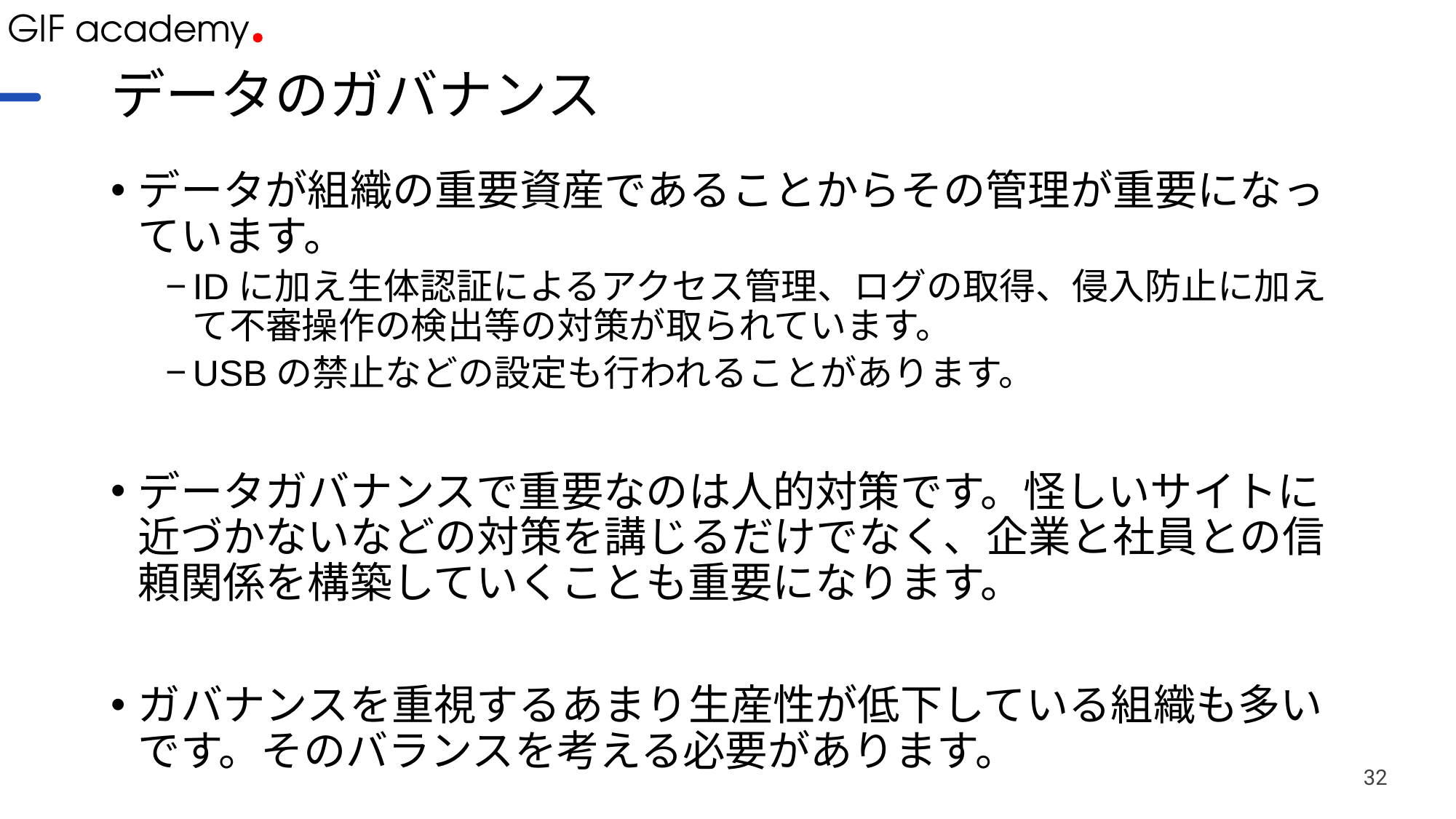

# データのガバナンス
データが組織の重要資産であることからその管理が重要になっています。
IDに加え生体認証によるアクセス管理、ログの取得、侵入防止に加えて不審操作の検出等の対策が取られています。
USBの禁止などの設定も行われることがあります。

データガバナンスで重要なのは人的対策です。怪しいサイトに近づかないなどの対策を講じるだけでなく、企業と社員との信頼関係を構築していくことも重要になります。

ガバナンスを重視するあまり生産性が低下している組織も多いです。そのバランスを考える必要があります。
32